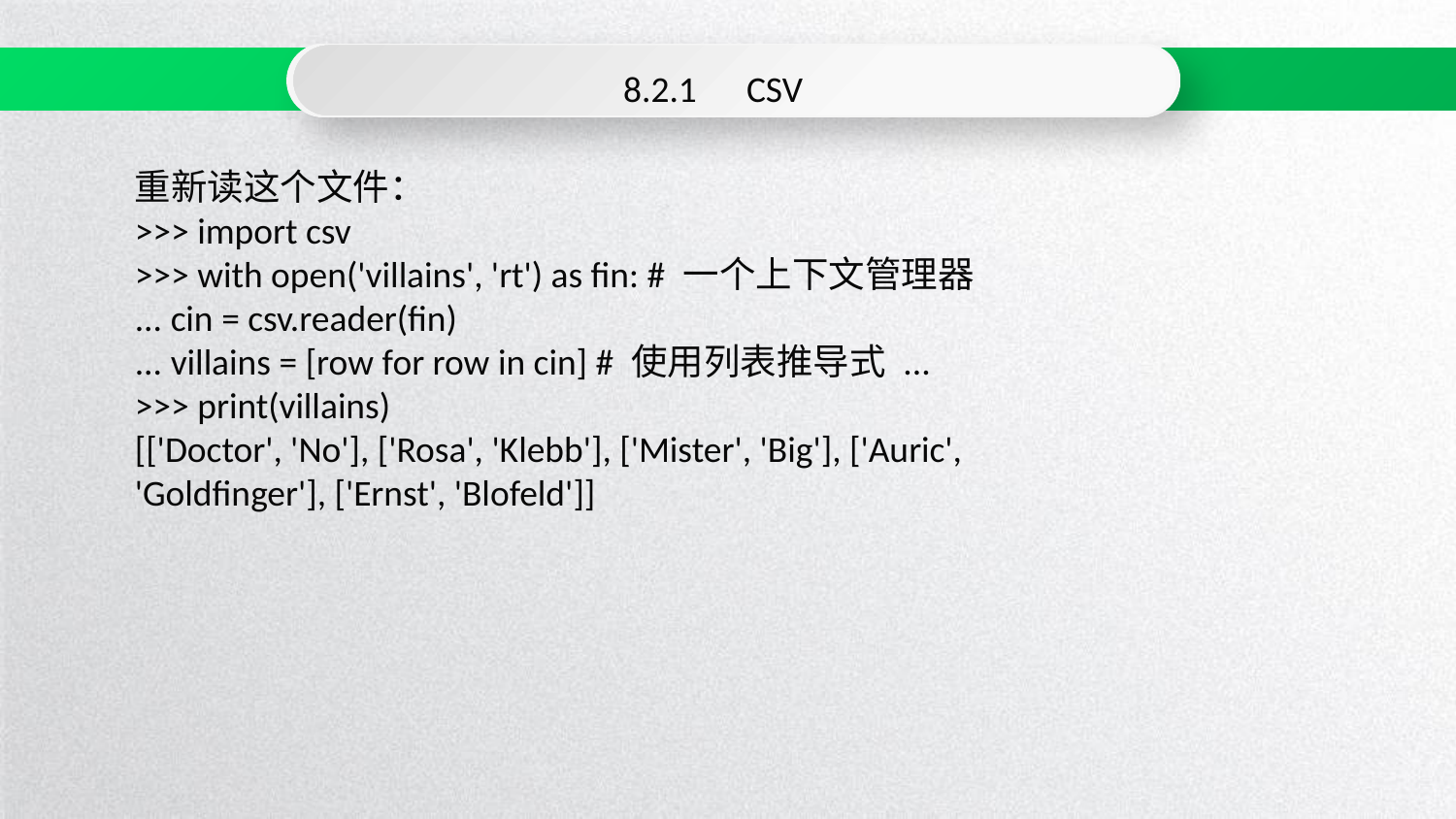

8.2.1      CSV
重新读这个文件：
>>> import csv
>>> with open('villains', 'rt') as fin: # 一个上下文管理器
... cin = csv.reader(fin)
... villains = [row for row in cin] # 使用列表推导式 ...
>>> print(villains)
[['Doctor', 'No'], ['Rosa', 'Klebb'], ['Mister', 'Big'], ['Auric', 'Goldfinger'], ['Ernst', 'Blofeld']]